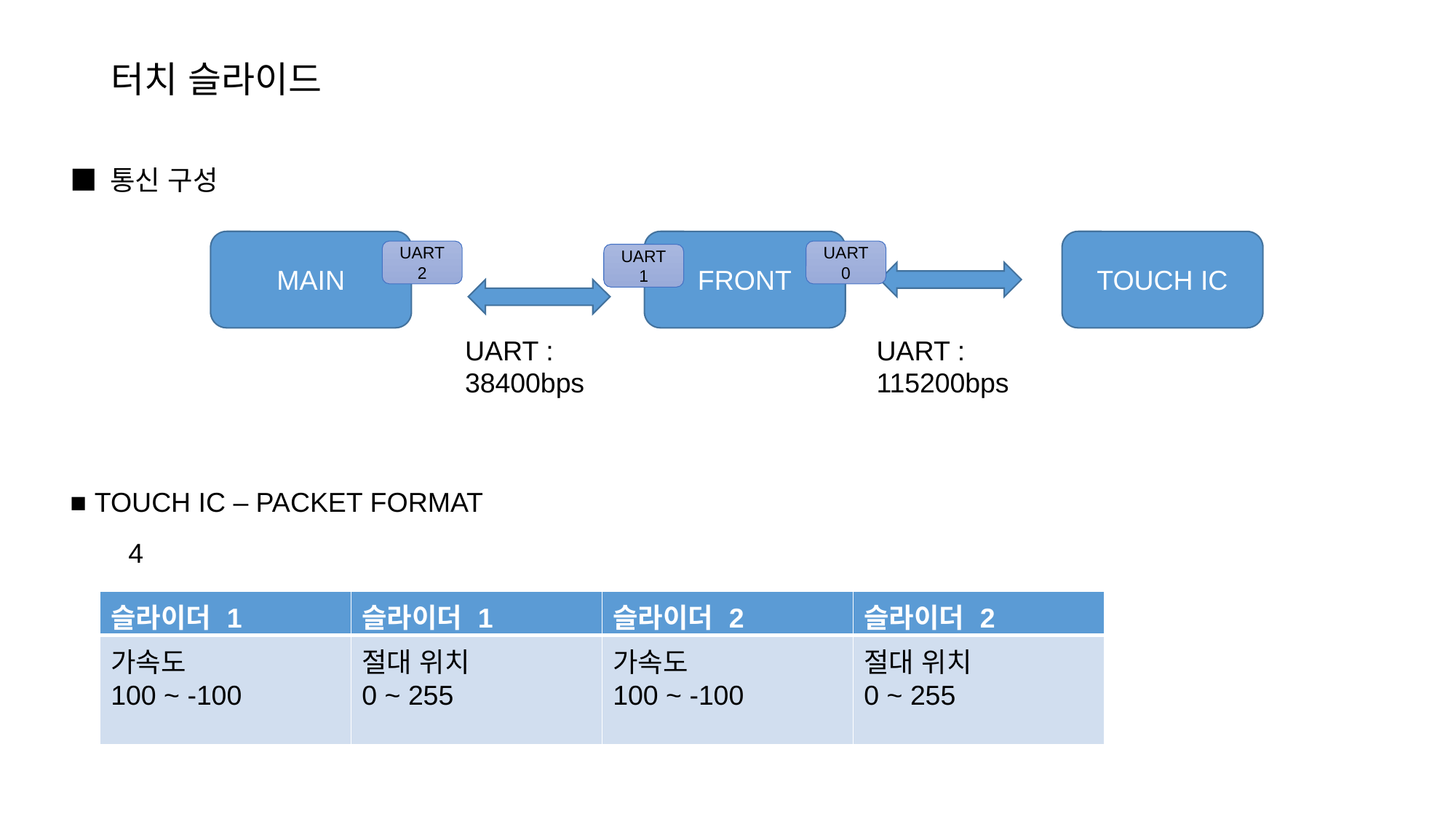

# 터치 슬라이드
■ 통신 구성
MAIN
FRONT
TOUCH IC
UART2
UART0
UART1

UART : 38400bps
UART : 115200bps
■ TOUCH IC – PACKET FORMAT
4
| 슬라이더 1 | 슬라이더 1 | 슬라이더 2 | 슬라이더 2 |
| --- | --- | --- | --- |
| 가속도 100 ~ -100 | 절대 위치 0 ~ 255 | 가속도 100 ~ -100 | 절대 위치 0 ~ 255 |